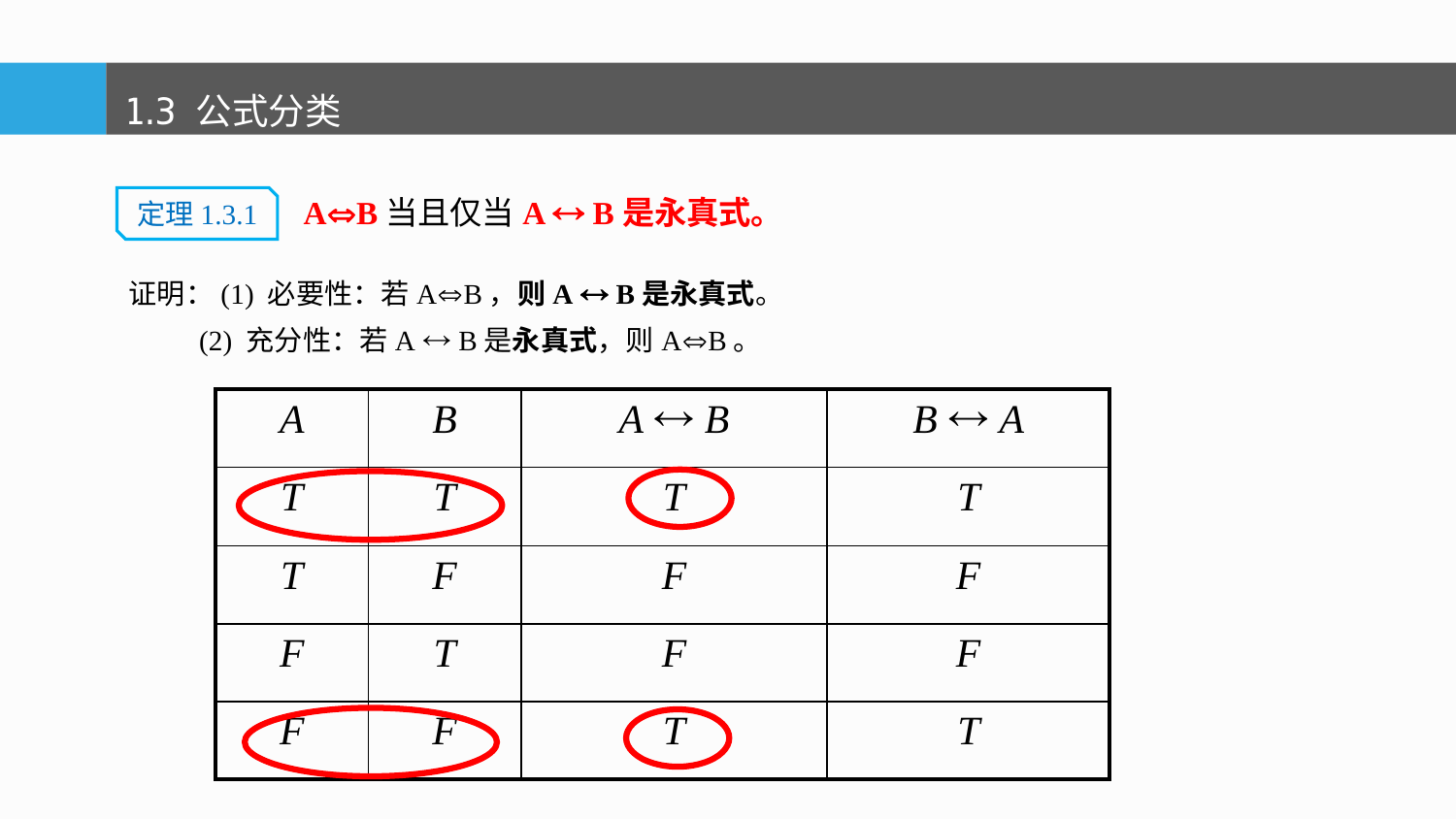

1.3 公式分类

A⇔B当且仅当A ↔ B是永真式。
定理1.3.1
证明：(1) 必要性：若A⇔B，则A ↔ B是永真式。
          (2) 充分性：若A ↔ B是永真式，则A⇔B。
| A | B | A ↔ B | B ↔ A |
| --- | --- | --- | --- |
| T | T | T | T |
| T | F | F | F |
| F | T | F | F |
| F | F | T | T |